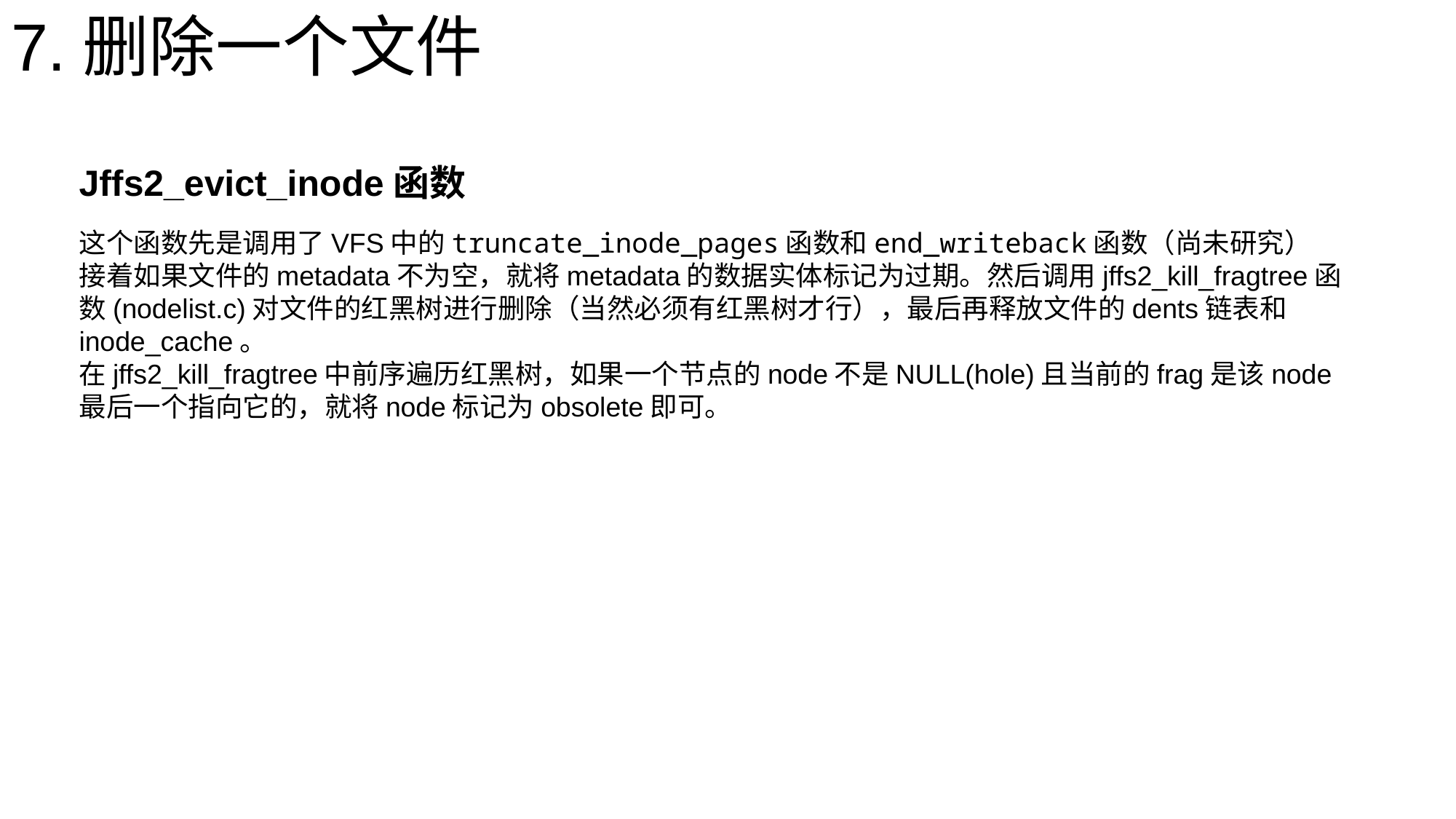

7.删除一个文件
Jffs2_evict_inode函数
这个函数先是调用了VFS中的truncate_inode_pages函数和end_writeback函数（尚未研究）
接着如果文件的metadata不为空，就将metadata的数据实体标记为过期。然后调用jffs2_kill_fragtree函数(nodelist.c)对文件的红黑树进行删除（当然必须有红黑树才行），最后再释放文件的dents链表和inode_cache。
在jffs2_kill_fragtree中前序遍历红黑树，如果一个节点的node不是NULL(hole)且当前的frag是该node最后一个指向它的，就将node标记为obsolete即可。